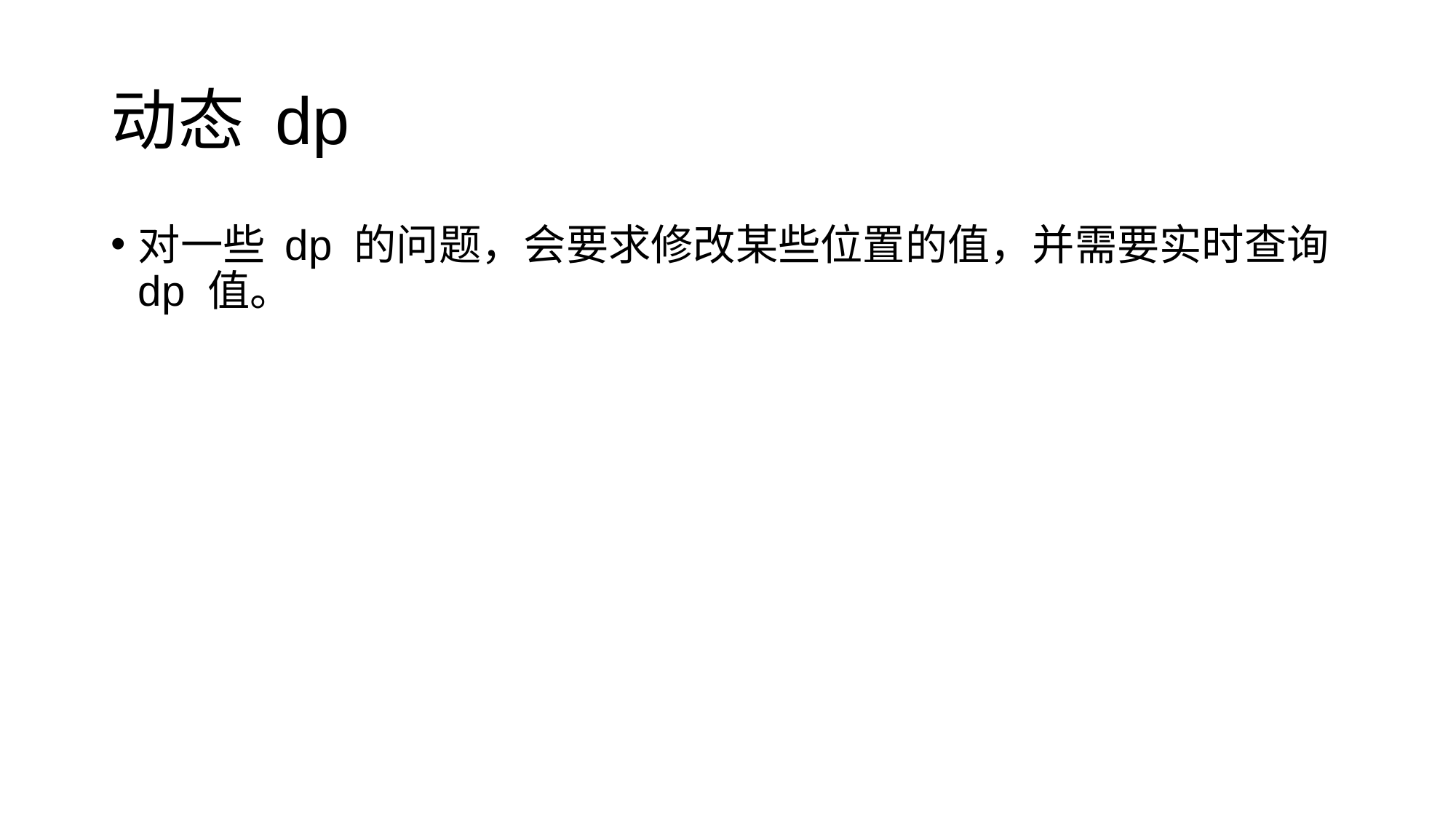

# 动态 dp
对一些 dp 的问题，会要求修改某些位置的值，并需要实时查询 dp 值。